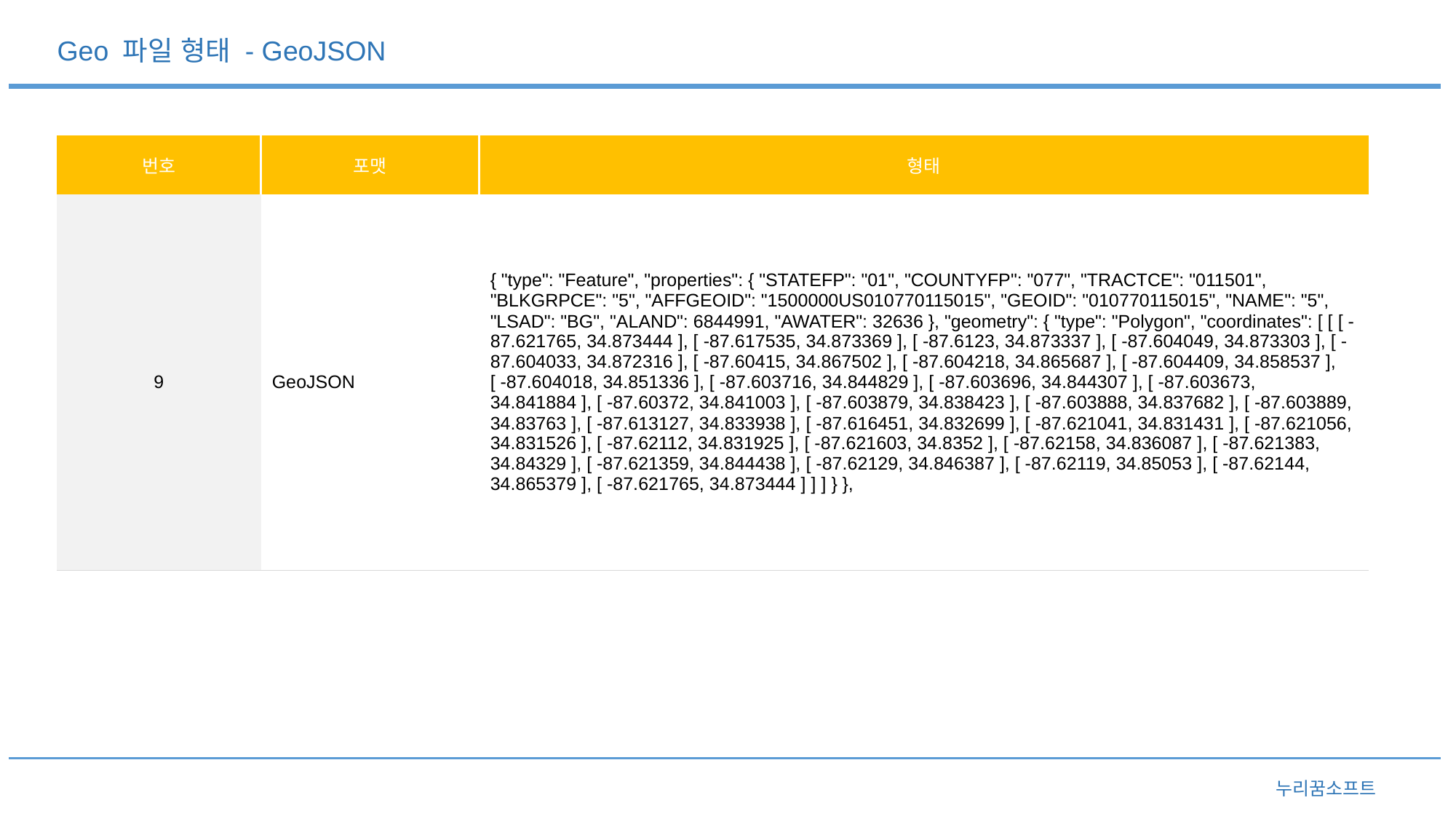

Geo 파일 형태 - GeoJSON
| 번호 | 포맷 | 형태 |
| --- | --- | --- |
| 9 | GeoJSON | { "type": "Feature", "properties": { "STATEFP": "01", "COUNTYFP": "077", "TRACTCE": "011501", "BLKGRPCE": "5", "AFFGEOID": "1500000US010770115015", "GEOID": "010770115015", "NAME": "5", "LSAD": "BG", "ALAND": 6844991, "AWATER": 32636 }, "geometry": { "type": "Polygon", "coordinates": [ [ [ -87.621765, 34.873444 ], [ -87.617535, 34.873369 ], [ -87.6123, 34.873337 ], [ -87.604049, 34.873303 ], [ -87.604033, 34.872316 ], [ -87.60415, 34.867502 ], [ -87.604218, 34.865687 ], [ -87.604409, 34.858537 ], [ -87.604018, 34.851336 ], [ -87.603716, 34.844829 ], [ -87.603696, 34.844307 ], [ -87.603673, 34.841884 ], [ -87.60372, 34.841003 ], [ -87.603879, 34.838423 ], [ -87.603888, 34.837682 ], [ -87.603889, 34.83763 ], [ -87.613127, 34.833938 ], [ -87.616451, 34.832699 ], [ -87.621041, 34.831431 ], [ -87.621056, 34.831526 ], [ -87.62112, 34.831925 ], [ -87.621603, 34.8352 ], [ -87.62158, 34.836087 ], [ -87.621383, 34.84329 ], [ -87.621359, 34.844438 ], [ -87.62129, 34.846387 ], [ -87.62119, 34.85053 ], [ -87.62144, 34.865379 ], [ -87.621765, 34.873444 ] ] ] } }, |
누리꿈소프트